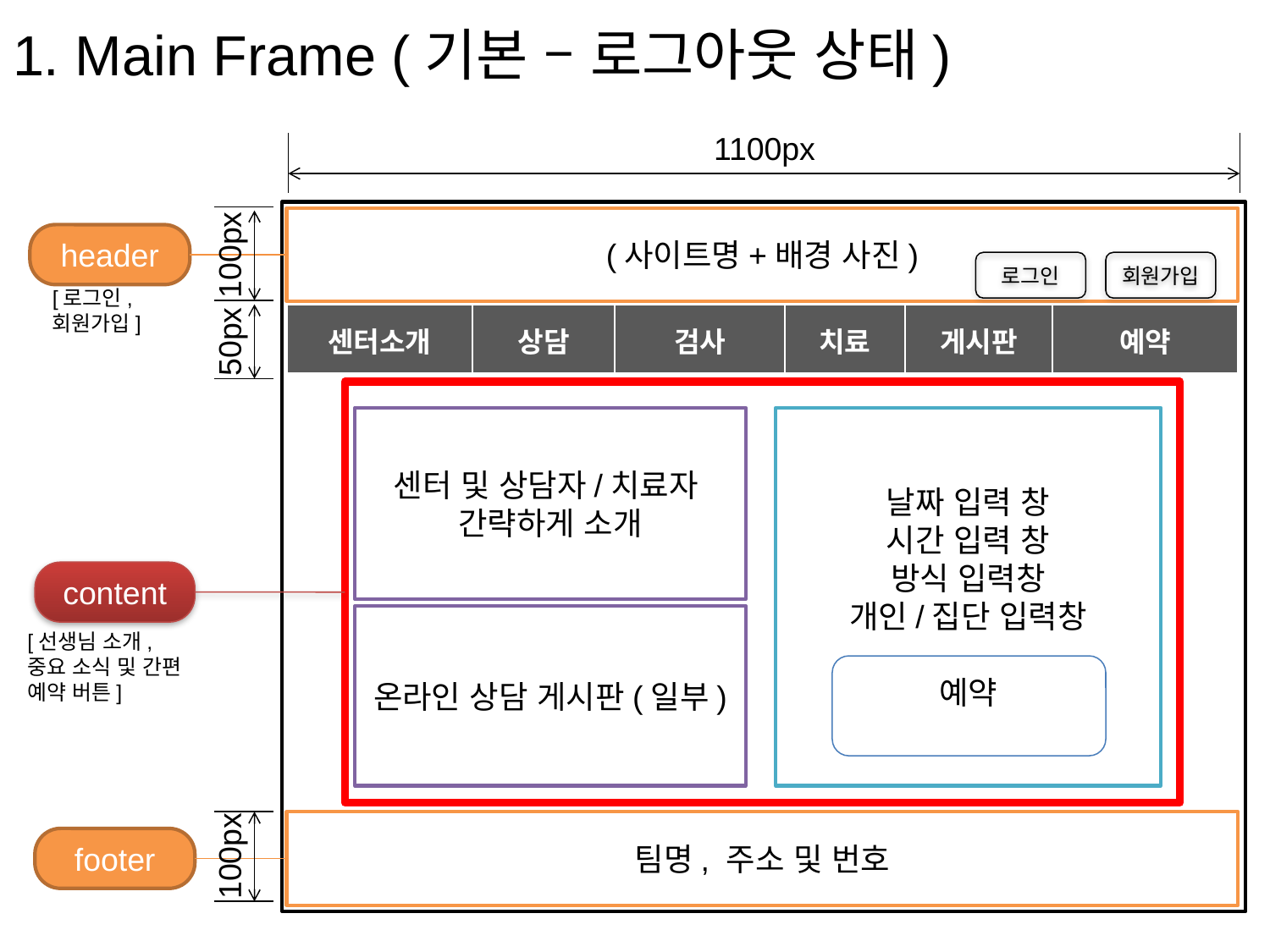

# 1. Main Frame (기본 – 로그아웃 상태)
1100px

(사이트명+배경 사진)
header
100px
로그인
회원가입
[로그인,
회원가입]
| 센터소개 | 상담 | 검사 | 치료 | 게시판 | 예약 |
| --- | --- | --- | --- | --- | --- |
50px

센터 및 상담자/치료자
간략하게 소개
날짜 입력 창
시간 입력 창
방식 입력창
개인/집단 입력창

예약
content
온라인 상담 게시판(일부)
[선생님 소개, 중요 소식 및 간편 예약 버튼]

팀명, 주소 및 번호
footer
100px